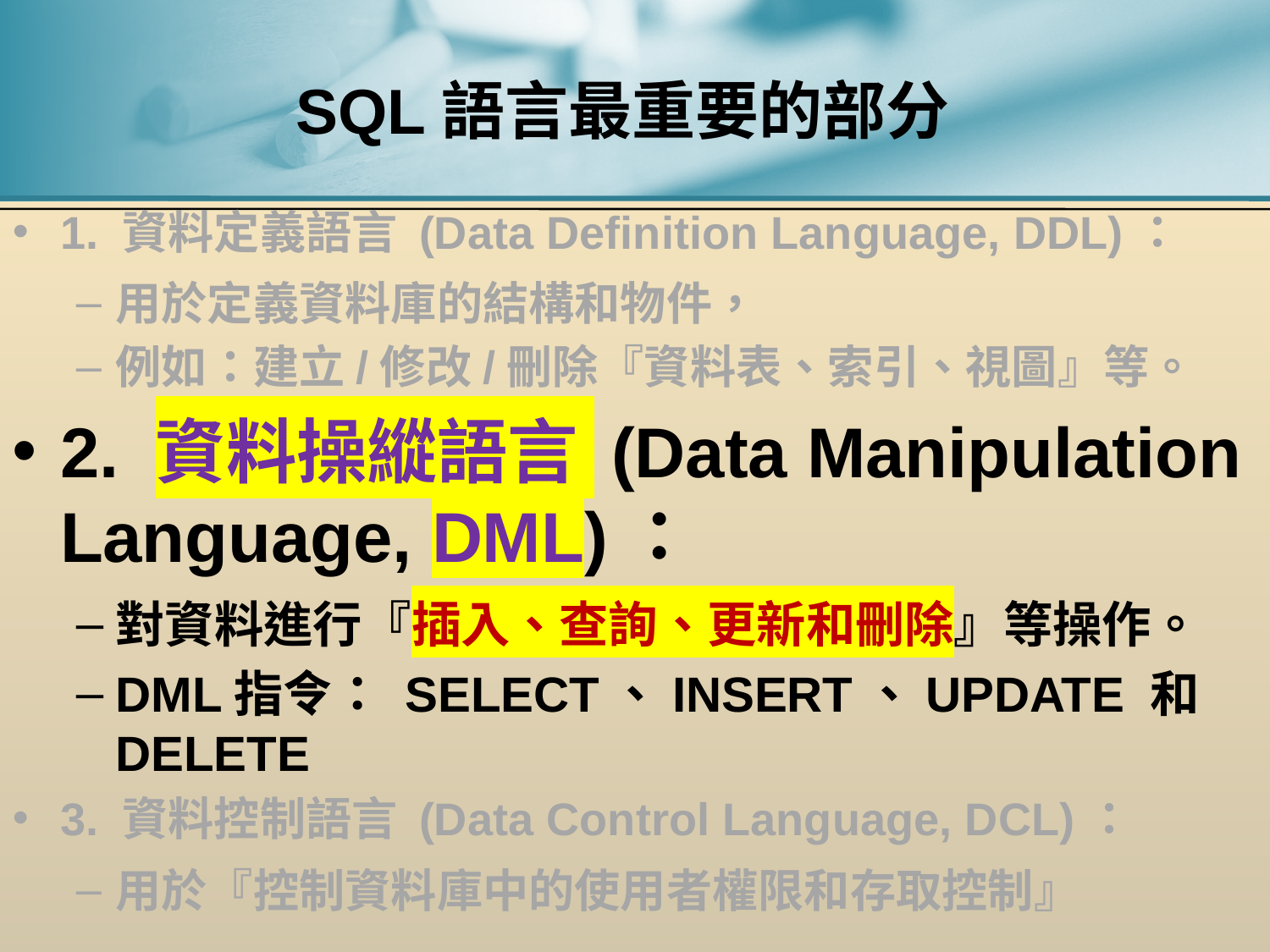

# SQL語言最重要的部分
1. 資料定義語言 (Data Definition Language, DDL)：
用於定義資料庫的結構和物件，
例如：建立/修改/刪除『資料表、索引、視圖』等。
2. 資料操縱語言 (Data Manipulation Language, DML)：
對資料進行『插入、查詢、更新和刪除』等操作。
DML指令： SELECT、INSERT、UPDATE 和 DELETE
3. 資料控制語言 (Data Control Language, DCL)：
用於『控制資料庫中的使用者權限和存取控制』